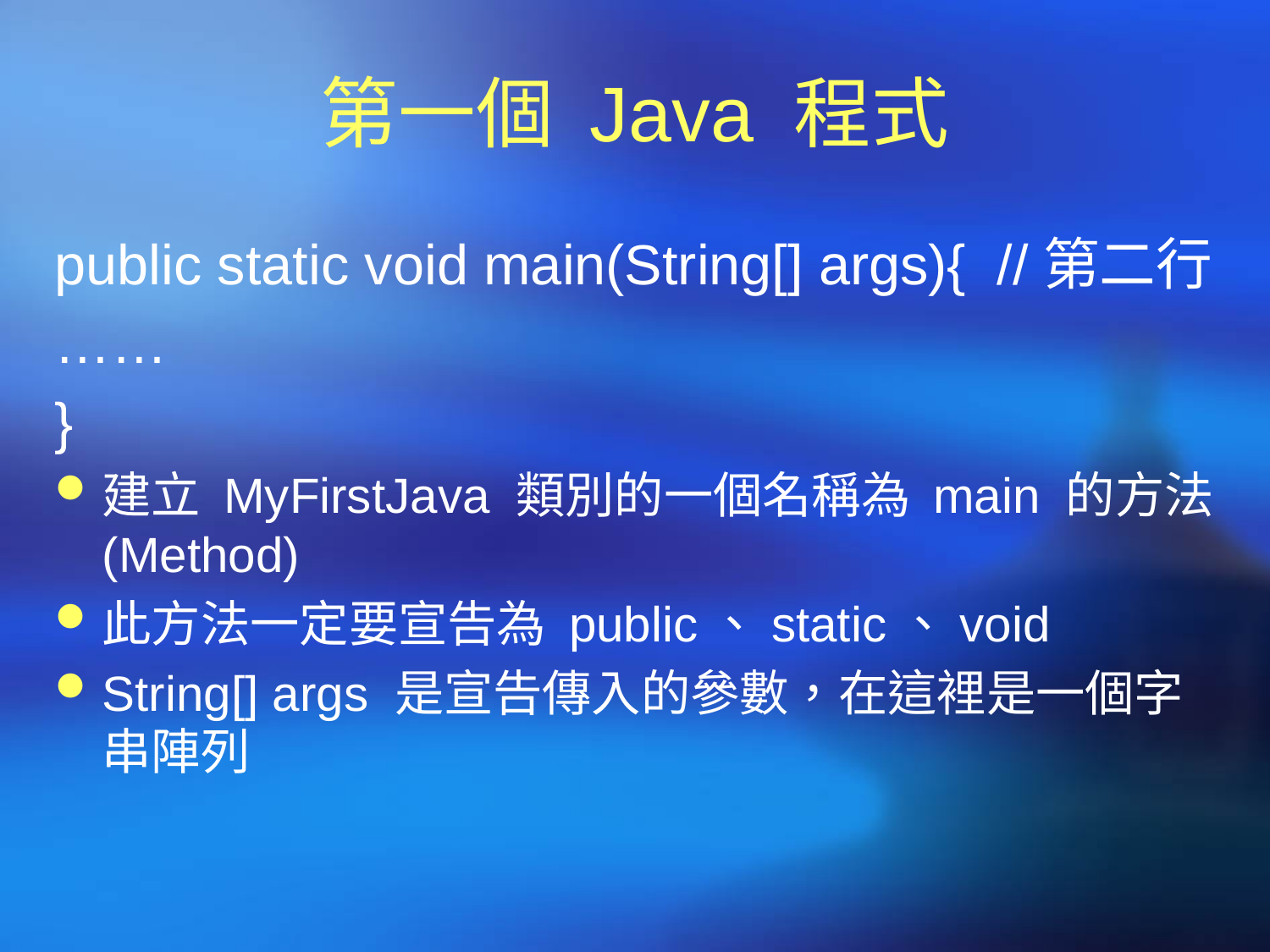

# 第一個 Java 程式
public static void main(String[] args){  //第二行
……
}
建立 MyFirstJava 類別的一個名稱為 main 的方法(Method)
此方法一定要宣告為 public、static、void
String[] args 是宣告傳入的參數，在這裡是一個字串陣列